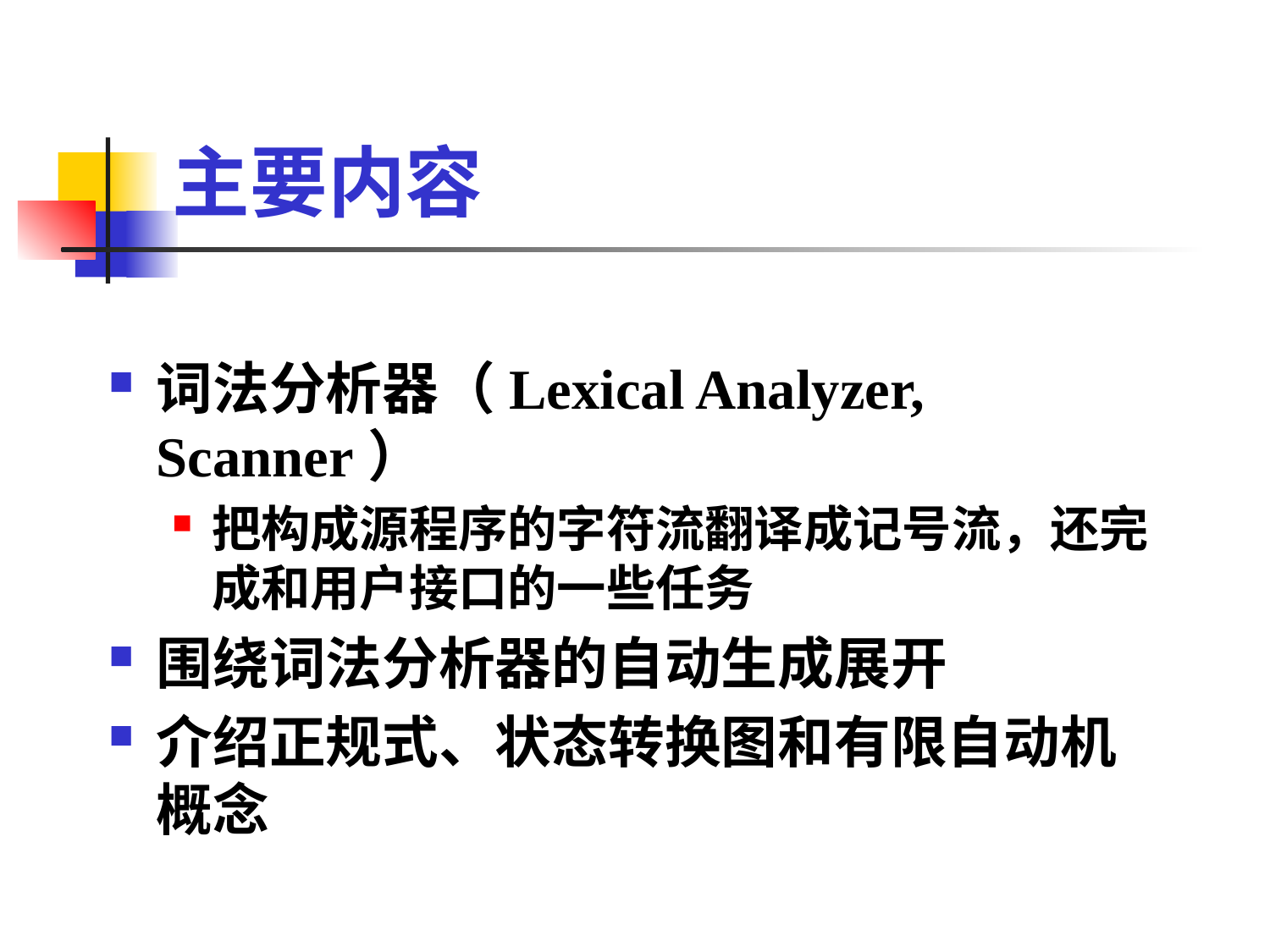

# 主要内容
词法分析器（Lexical Analyzer, Scanner）
把构成源程序的字符流翻译成记号流，还完成和用户接口的一些任务
围绕词法分析器的自动生成展开
介绍正规式、状态转换图和有限自动机概念